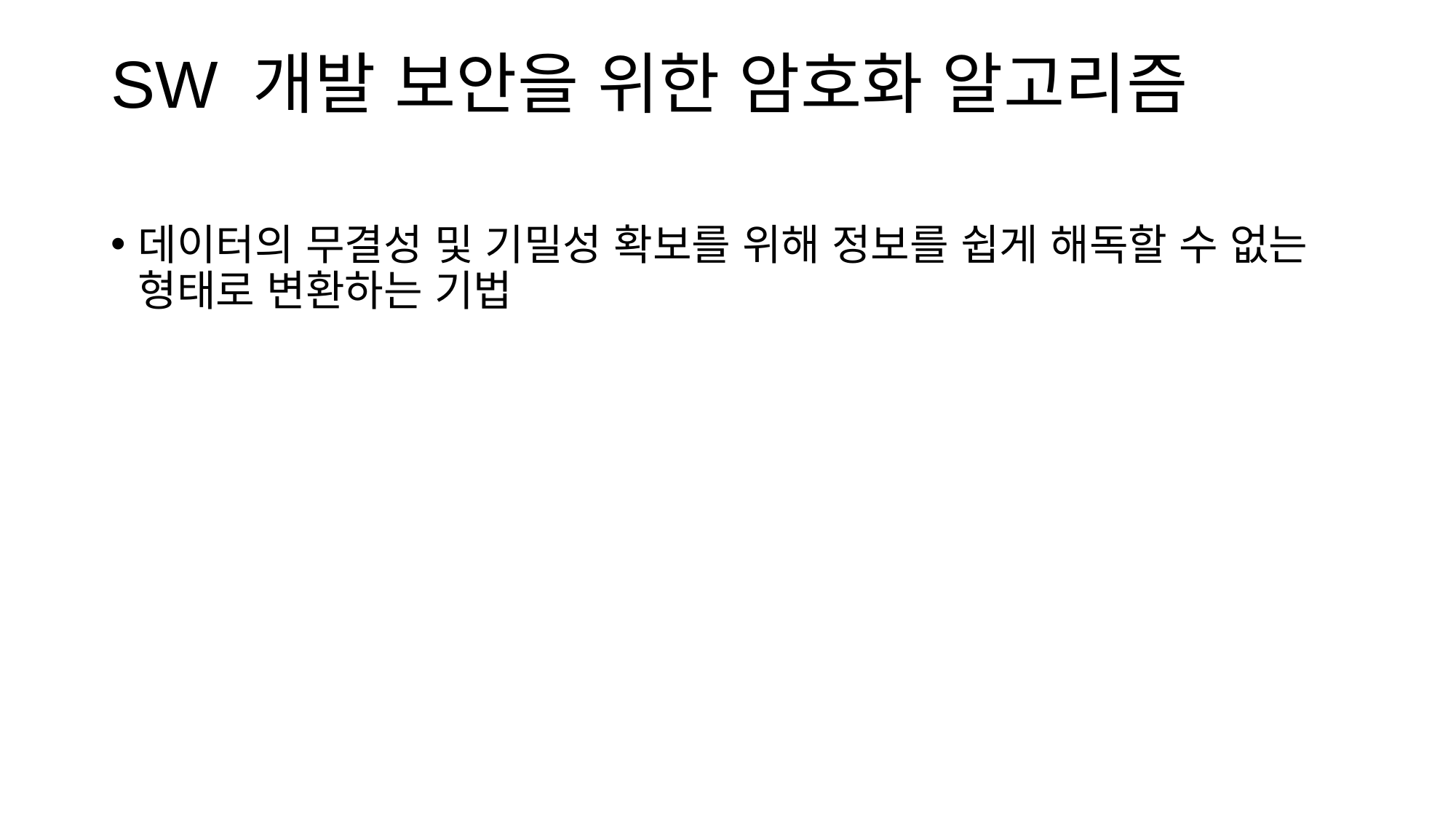

# SW 개발 보안을 위한 암호화 알고리즘

데이터의 무결성 및 기밀성 확보를 위해 정보를 쉽게 해독할 수 없는 형태로 변환하는 기법